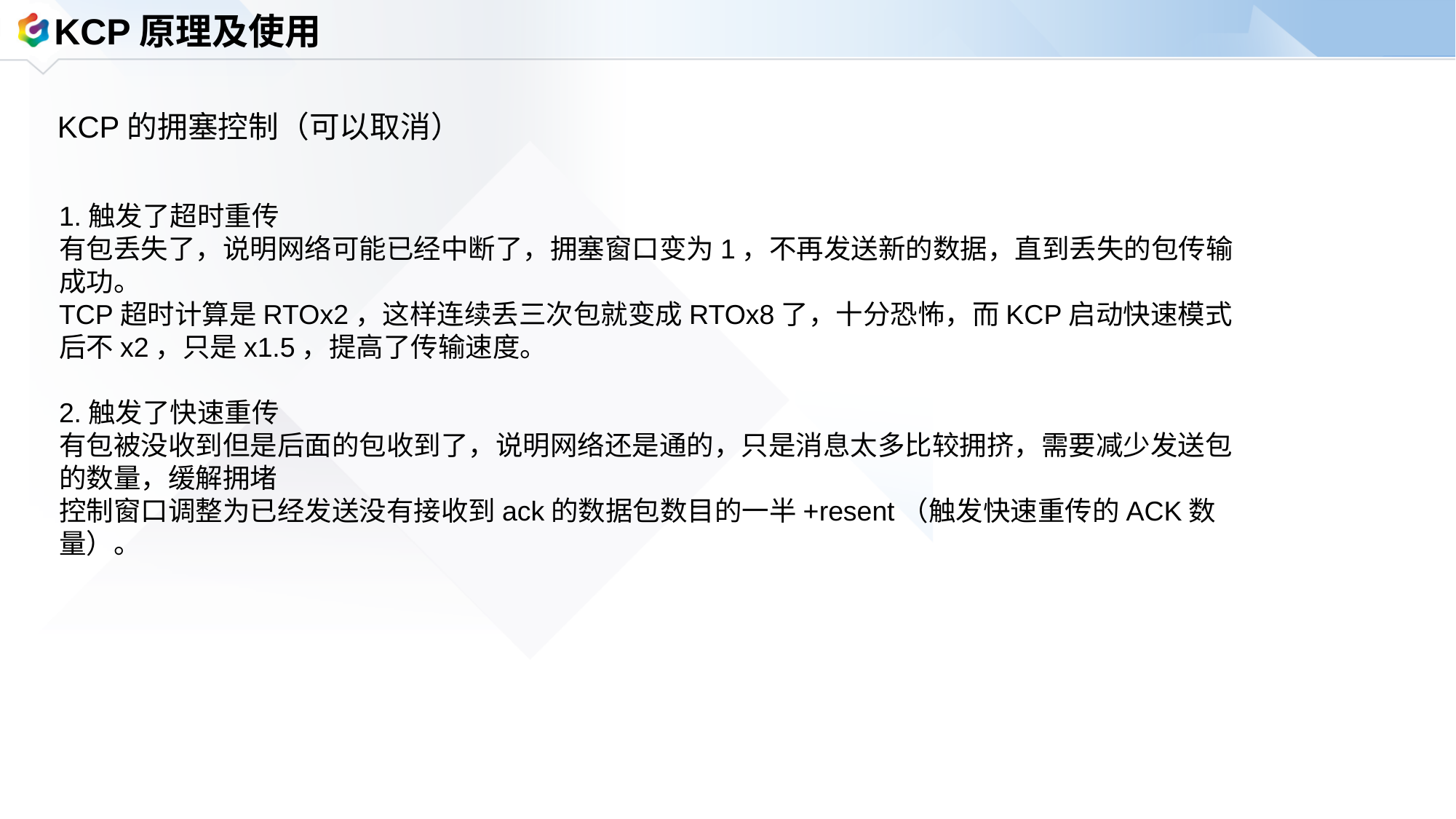

KCP原理及使用

KCP的拥塞控制（可以取消）
1.触发了超时重传
有包丢失了，说明网络可能已经中断了，拥塞窗口变为1，不再发送新的数据，直到丢失的包传输成功。
TCP超时计算是RTOx2，这样连续丢三次包就变成RTOx8了，十分恐怖，而KCP启动快速模式后不x2，只是x1.5，提高了传输速度。

2.触发了快速重传
有包被没收到但是后面的包收到了，说明网络还是通的，只是消息太多比较拥挤，需要减少发送包的数量，缓解拥堵
控制窗口调整为已经发送没有接收到ack的数据包数目的一半+resent（触发快速重传的ACK数量）。